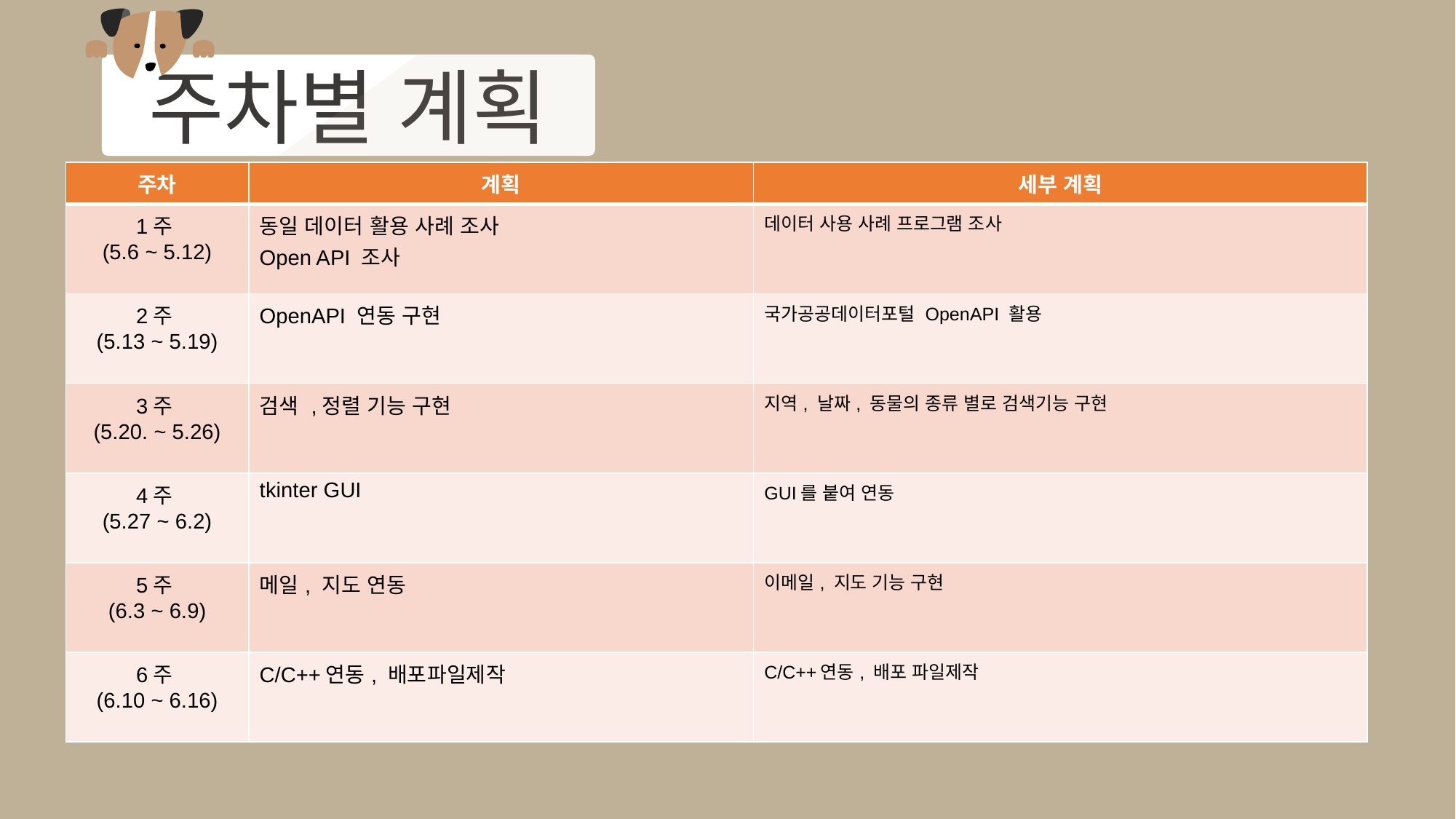

주차별 계획

| 주차 | 계획 | 세부 계획 |
| --- | --- | --- |
| 1주 (5.6 ~ 5.12) | 동일 데이터 활용 사례 조사 Open API 조사 | 데이터 사용 사례 프로그램 조사 |
| 2주 (5.13 ~ 5.19) | OpenAPI 연동 구현 | 국가공공데이터포털 OpenAPI 활용 |
| 3주 (5.20. ~ 5.26) | 검색 ,정렬 기능 구현 | 지역, 날짜, 동물의 종류 별로 검색기능 구현 |
| 4주 (5.27 ~ 6.2) | tkinter GUI | GUI를 붙여 연동 |
| 5주 (6.3 ~ 6.9) | 메일, 지도 연동 | 이메일, 지도 기능 구현 |
| 6주 (6.10 ~ 6.16) | C/C++연동, 배포파일제작 | C/C++연동, 배포 파일제작 |